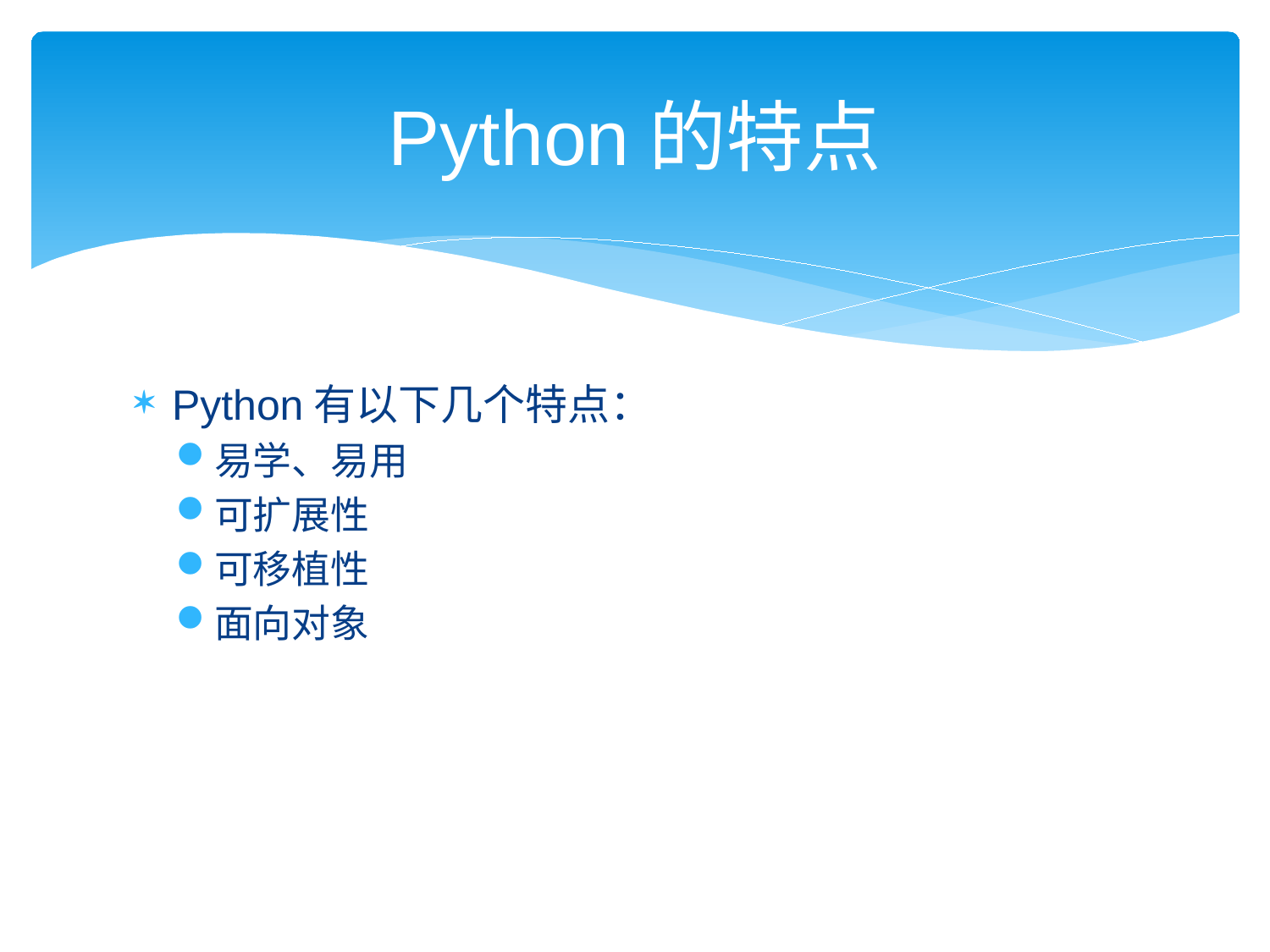

# Python的特点
Python有以下几个特点：
易学、易用
可扩展性
可移植性
面向对象